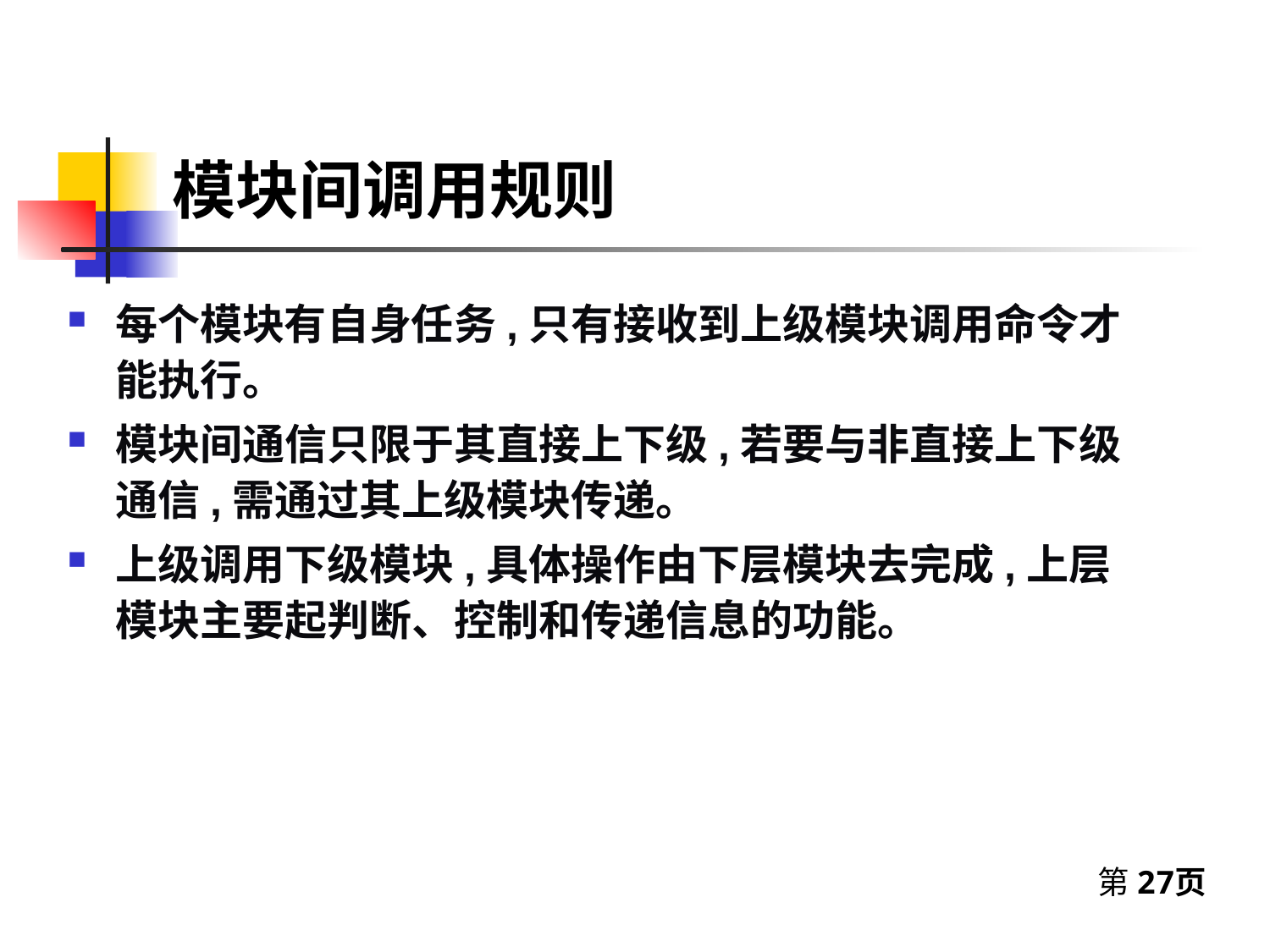

# 模块间调用规则
每个模块有自身任务,只有接收到上级模块调用命令才能执行。
模块间通信只限于其直接上下级,若要与非直接上下级通信,需通过其上级模块传递。
上级调用下级模块,具体操作由下层模块去完成,上层模块主要起判断、控制和传递信息的功能。